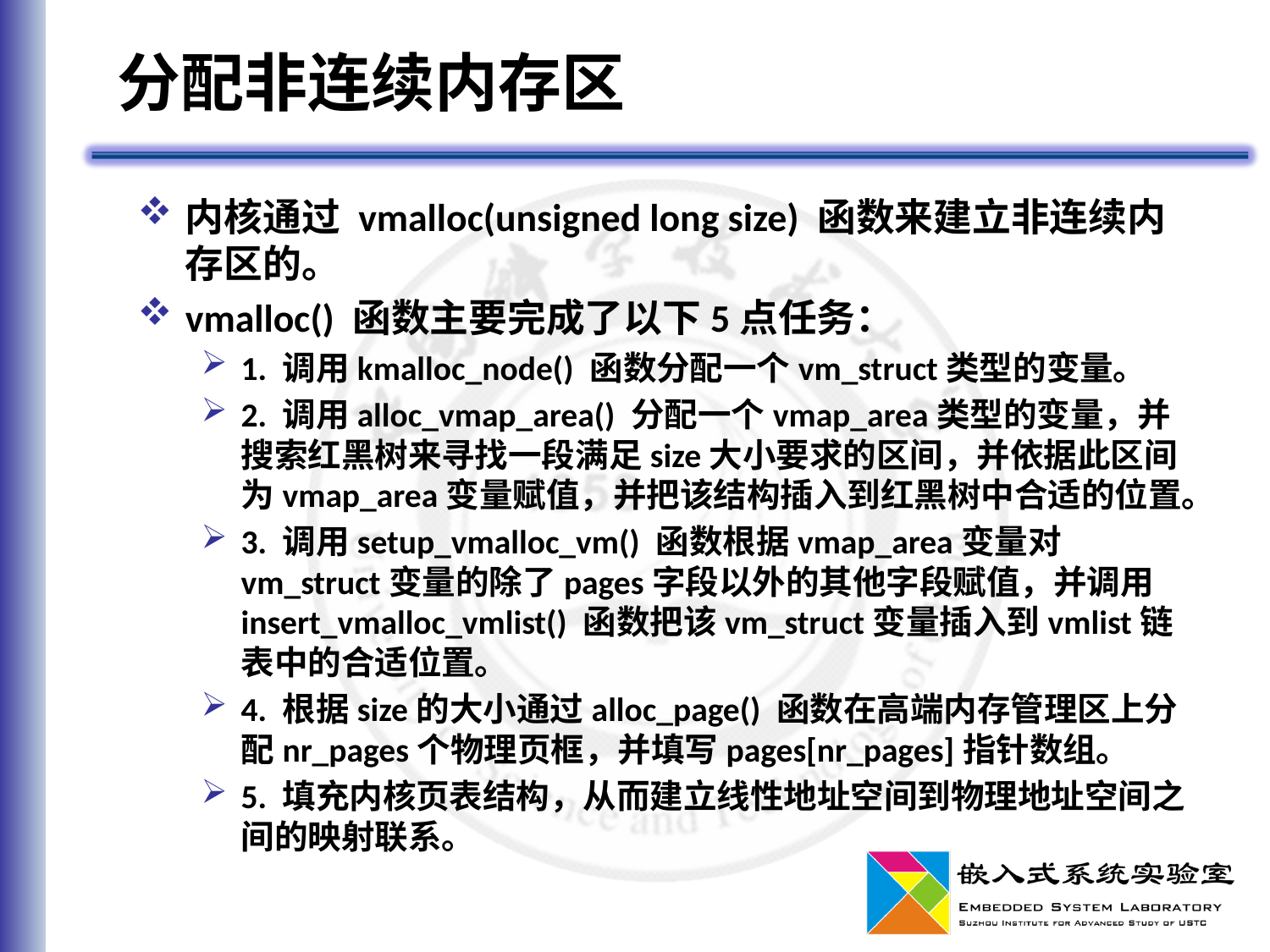

# 分配非连续内存区
内核通过 vmalloc(unsigned long size) 函数来建立非连续内存区的。
vmalloc() 函数主要完成了以下5点任务：
1. 调用kmalloc_node() 函数分配一个vm_struct类型的变量。
2. 调用alloc_vmap_area() 分配一个vmap_area类型的变量，并搜索红黑树来寻找一段满足size大小要求的区间，并依据此区间为vmap_area变量赋值，并把该结构插入到红黑树中合适的位置。
3. 调用setup_vmalloc_vm() 函数根据vmap_area变量对vm_struct变量的除了pages字段以外的其他字段赋值，并调用insert_vmalloc_vmlist() 函数把该vm_struct变量插入到vmlist链表中的合适位置。
4. 根据size的大小通过alloc_page() 函数在高端内存管理区上分配nr_pages个物理页框，并填写pages[nr_pages]指针数组。
5. 填充内核页表结构，从而建立线性地址空间到物理地址空间之间的映射联系。